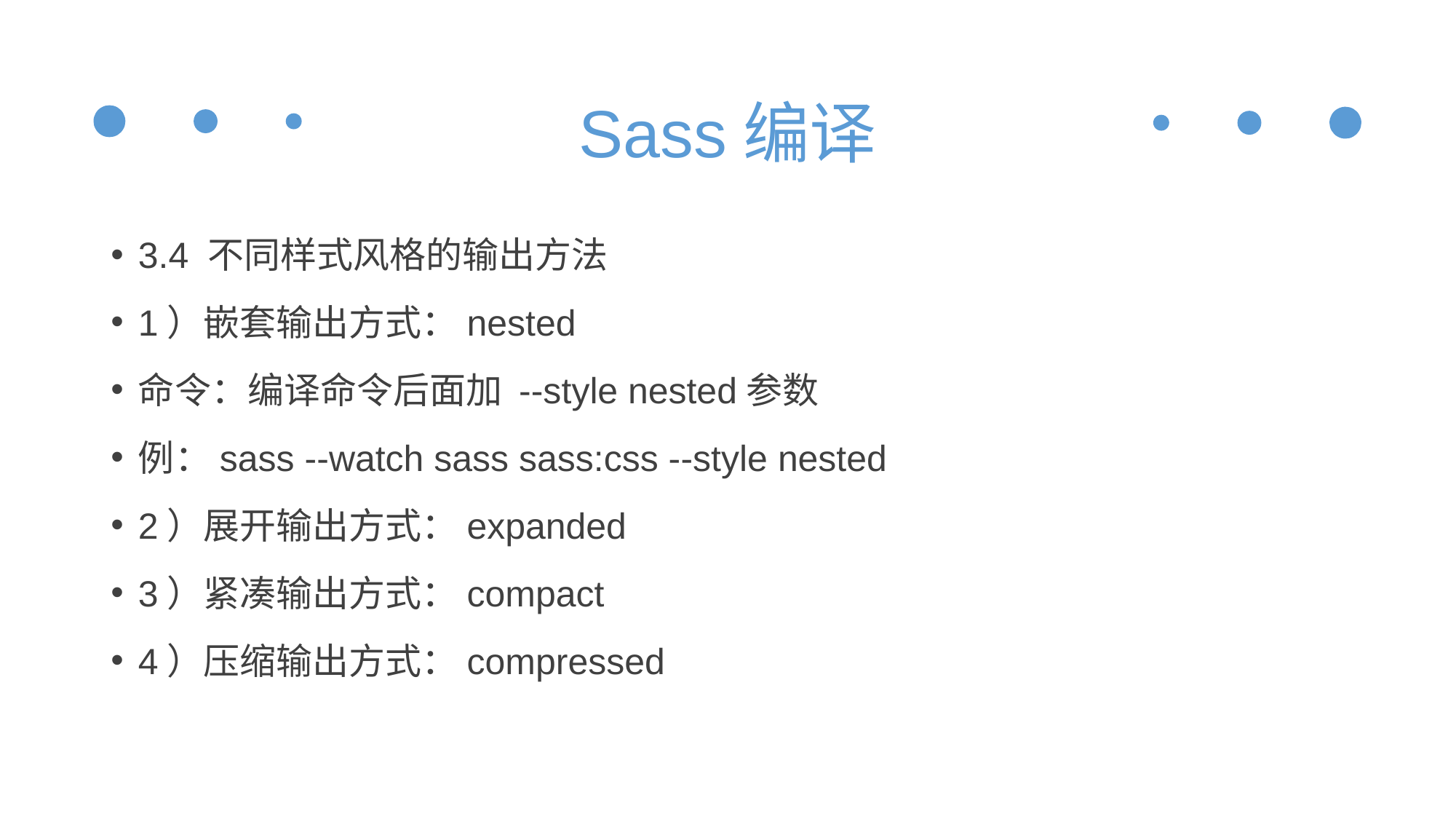

# Sass编译
3.4 不同样式风格的输出方法
1）嵌套输出方式：nested
命令：编译命令后面加 --style nested参数
例：sass --watch sass sass:css --style nested
2）展开输出方式：expanded
3）紧凑输出方式：compact
4）压缩输出方式：compressed